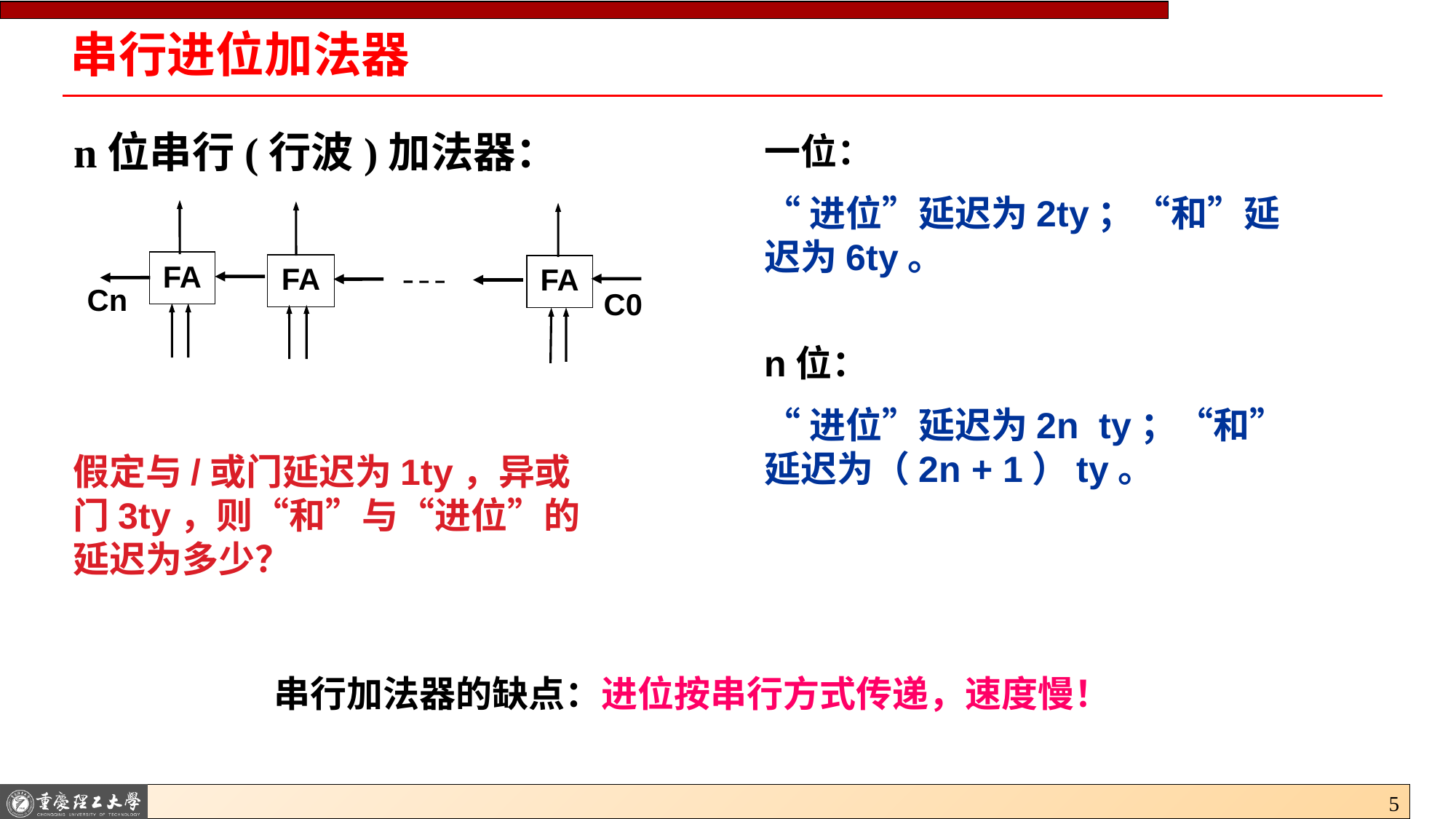

# 串行进位加法器
n位串行(行波)加法器：

FA
FA
FA
Cn

C0

一位：
“进位”延迟为2ty；“和”延迟为6ty。
n位：
“进位”延迟为2n  ty；“和”延迟为（2n + 1）ty。
假定与/或门延迟为1ty，异或门3ty，则“和”与“进位”的延迟为多少？
串行加法器的缺点：进位按串行方式传递，速度慢！